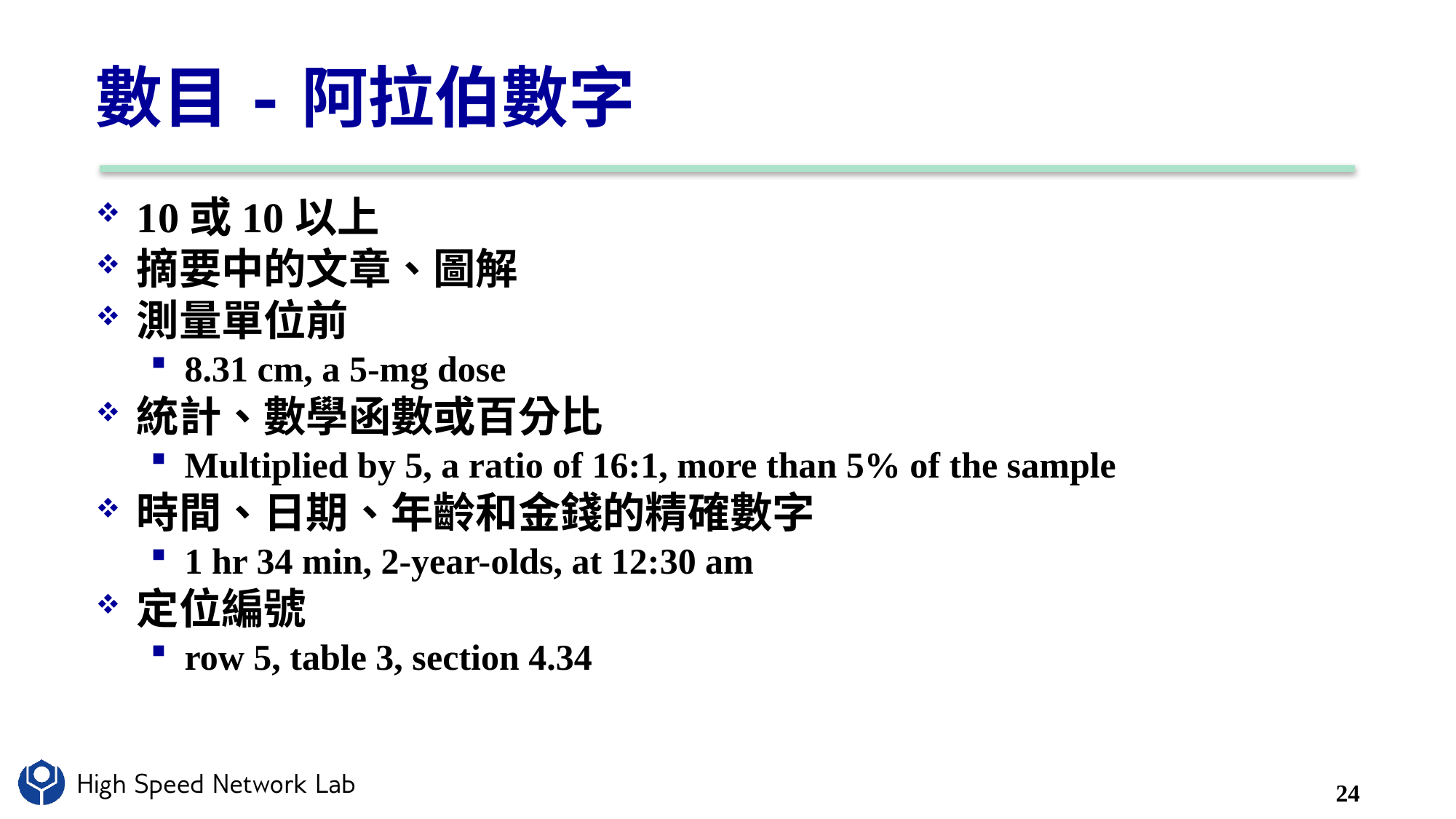

# 數目-阿拉伯數字
10或10以上
摘要中的文章、圖解
測量單位前
8.31 cm, a 5-mg dose
統計、數學函數或百分比
Multiplied by 5, a ratio of 16:1, more than 5% of the sample
時間、日期、年齡和金錢的精確數字
1 hr 34 min, 2-year-olds, at 12:30 am
定位編號
row 5, table 3, section 4.34
24